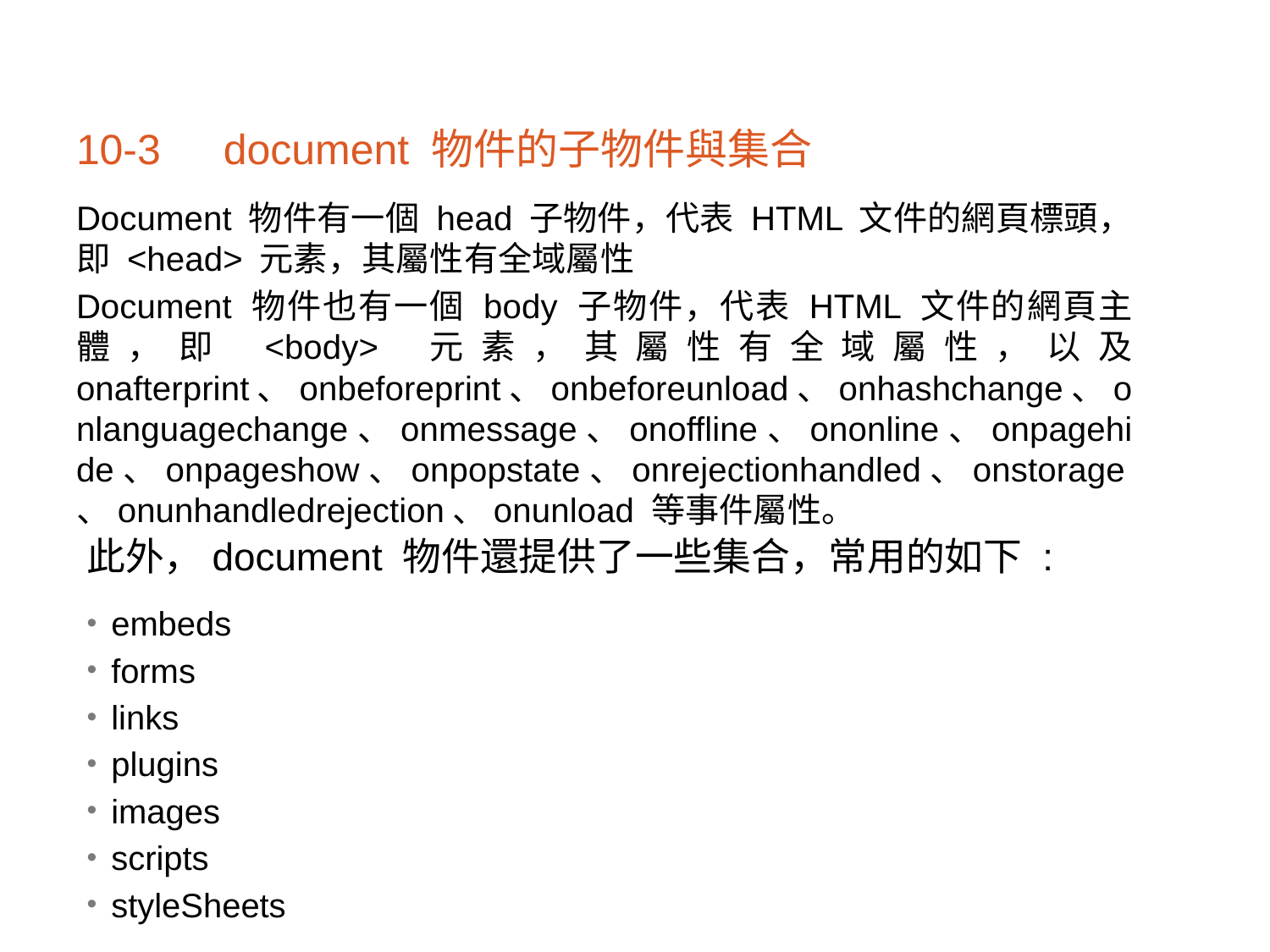

32
10-3　document 物件的子物件與集合
Document 物件有一個 head 子物件，代表 HTML 文件的網頁標頭，即 <head> 元素，其屬性有全域屬性
Document 物件也有一個 body 子物件，代表 HTML 文件的網頁主體，即 <body> 元素，其屬性有全域屬性，以及 onafterprint、onbeforeprint、onbeforeunload、onhashchange、onlanguagechange、onmessage、onoffline、ononline、onpagehide、onpageshow、onpopstate、onrejectionhandled、onstorage、onunhandledrejection、onunload 等事件屬性。
此外，document 物件還提供了一些集合，常用的如下 :

embeds
forms
links
plugins
images
scripts
styleSheets